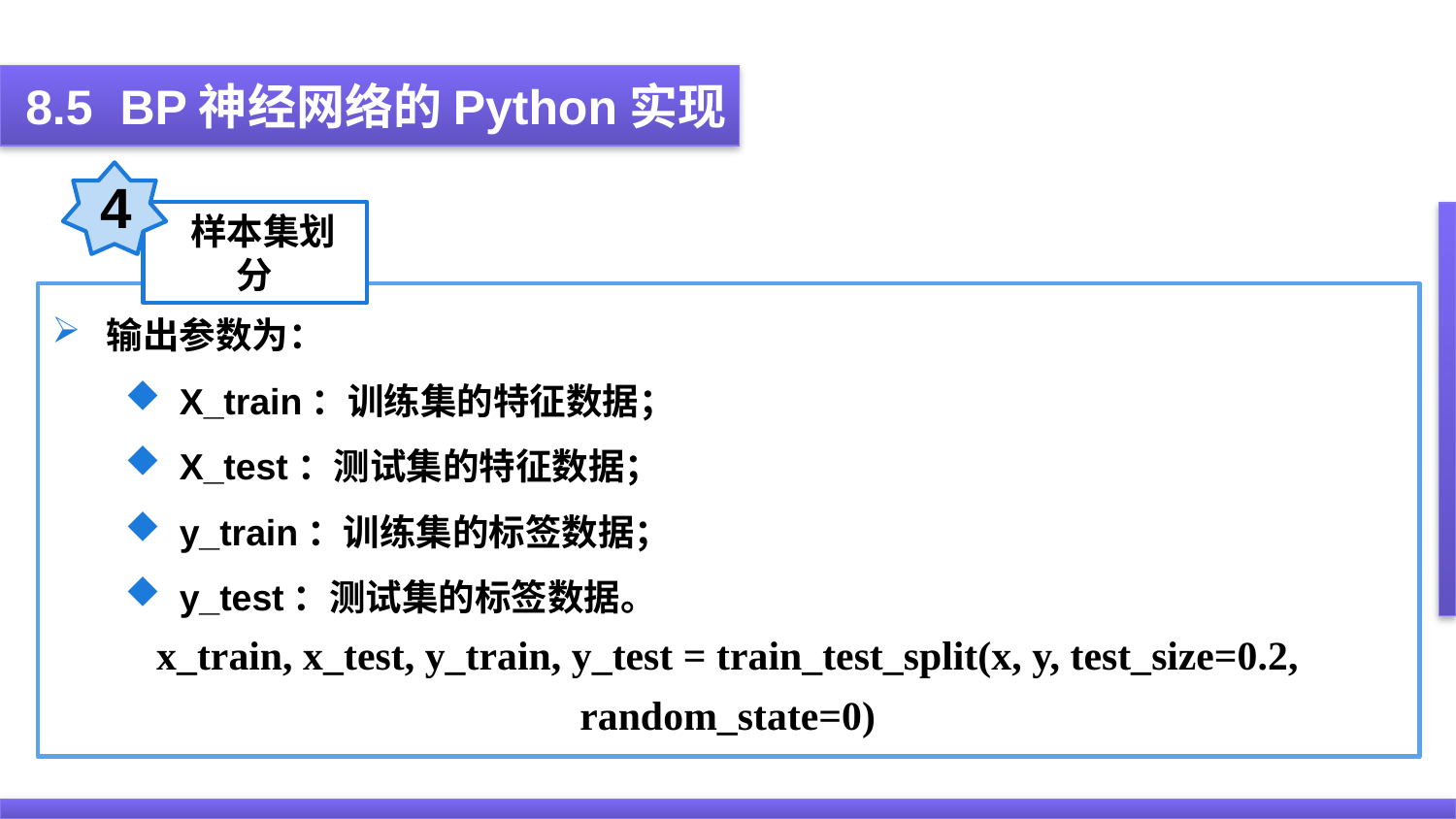

8.5  BP神经网络的Python实现
4
 样本集划分
输出参数为：
X_train：训练集的特征数据；
X_test：测试集的特征数据；
y_train：训练集的标签数据；
y_test：测试集的标签数据。

x_train, x_test, y_train, y_test = train_test_split(x, y, test_size=0.2, random_state=0)